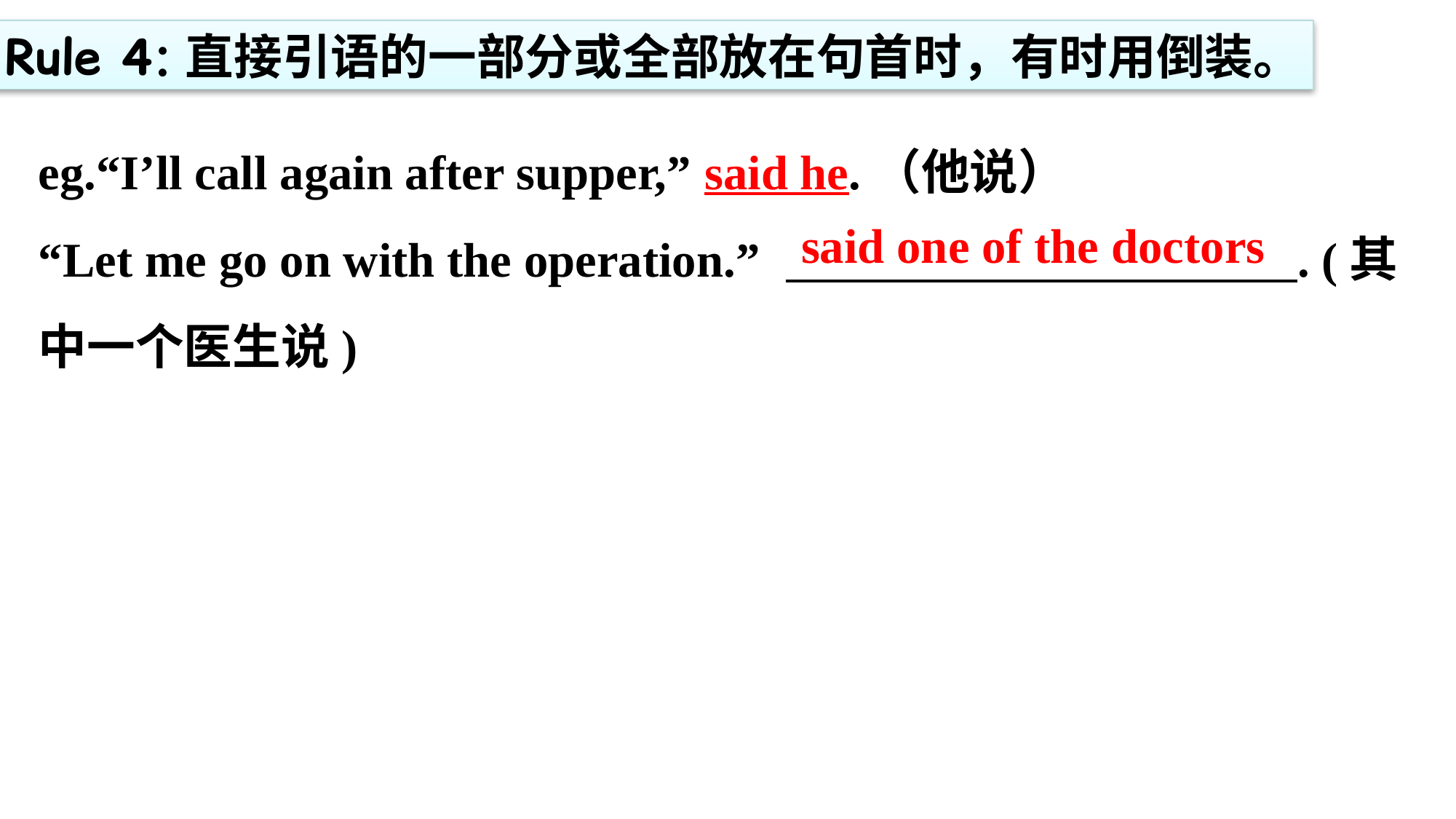

Rule 4:直接引语的一部分或全部放在句首时，有时用倒装。
eg.“I’ll call again after supper,” said he.（他说）
“Let me go on with the operation.”                                            . (其中一个医生说)
said one of the doctors